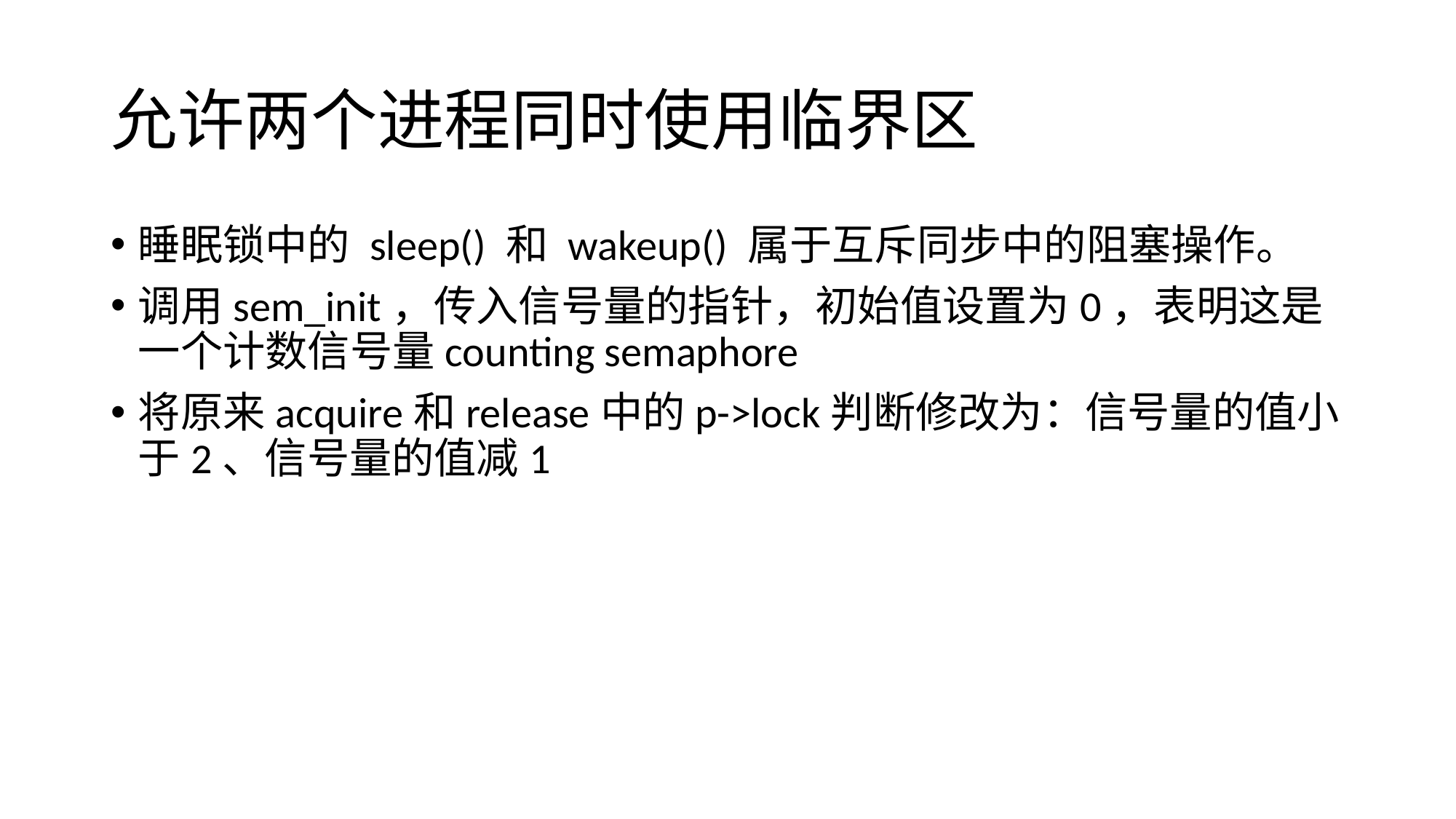

# 允许两个进程同时使用临界区
睡眠锁中的 sleep() 和 wakeup() 属于互斥同步中的阻塞操作。
调用sem_init，传入信号量的指针，初始值设置为0，表明这是一个计数信号量counting semaphore
将原来acquire和release中的p->lock判断修改为：信号量的值小于2、信号量的值减1